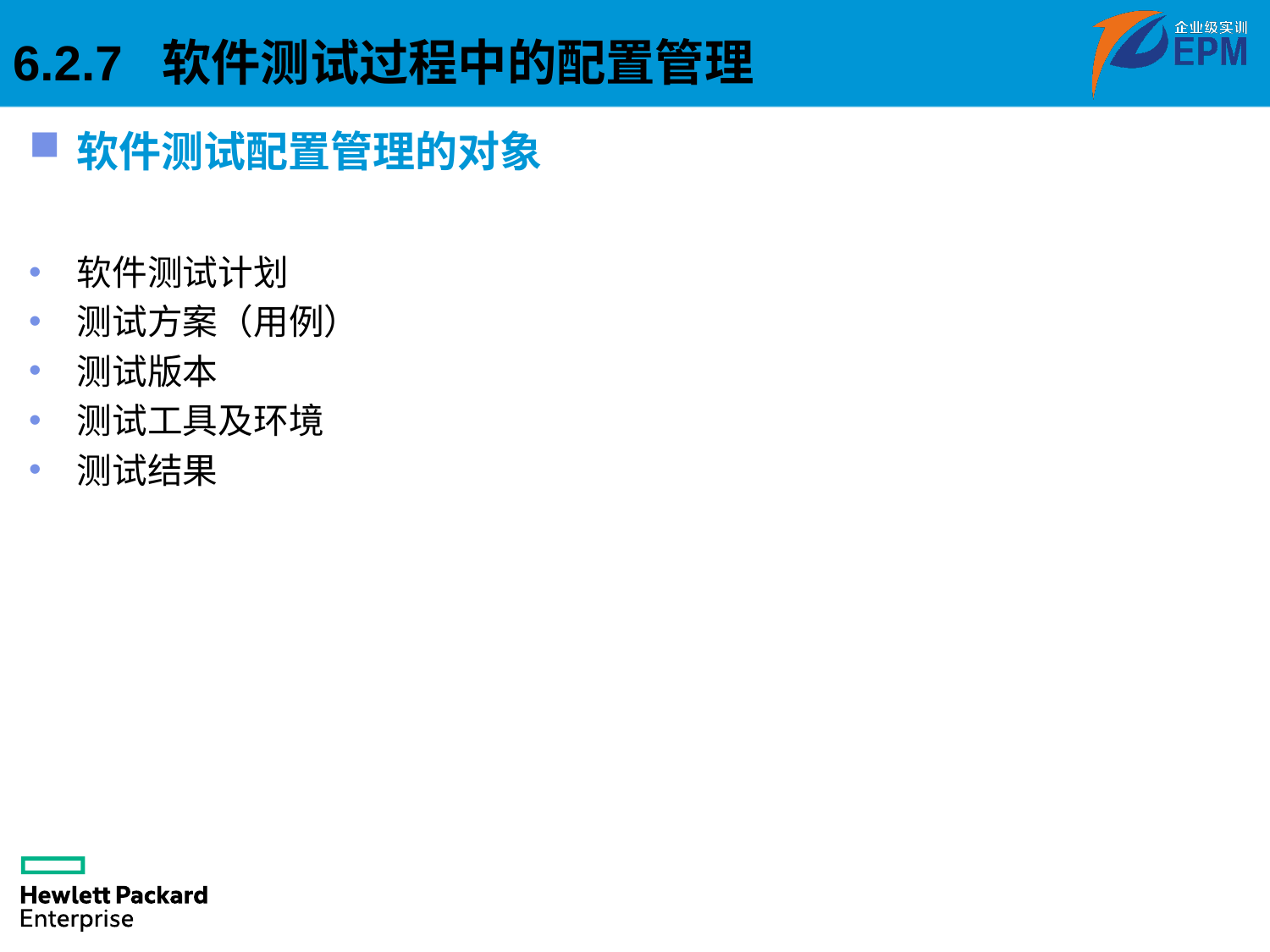

6.2.7  软件测试过程中的配置管理
软件测试配置管理的对象

软件测试计划
测试方案（用例）
测试版本
测试工具及环境
测试结果